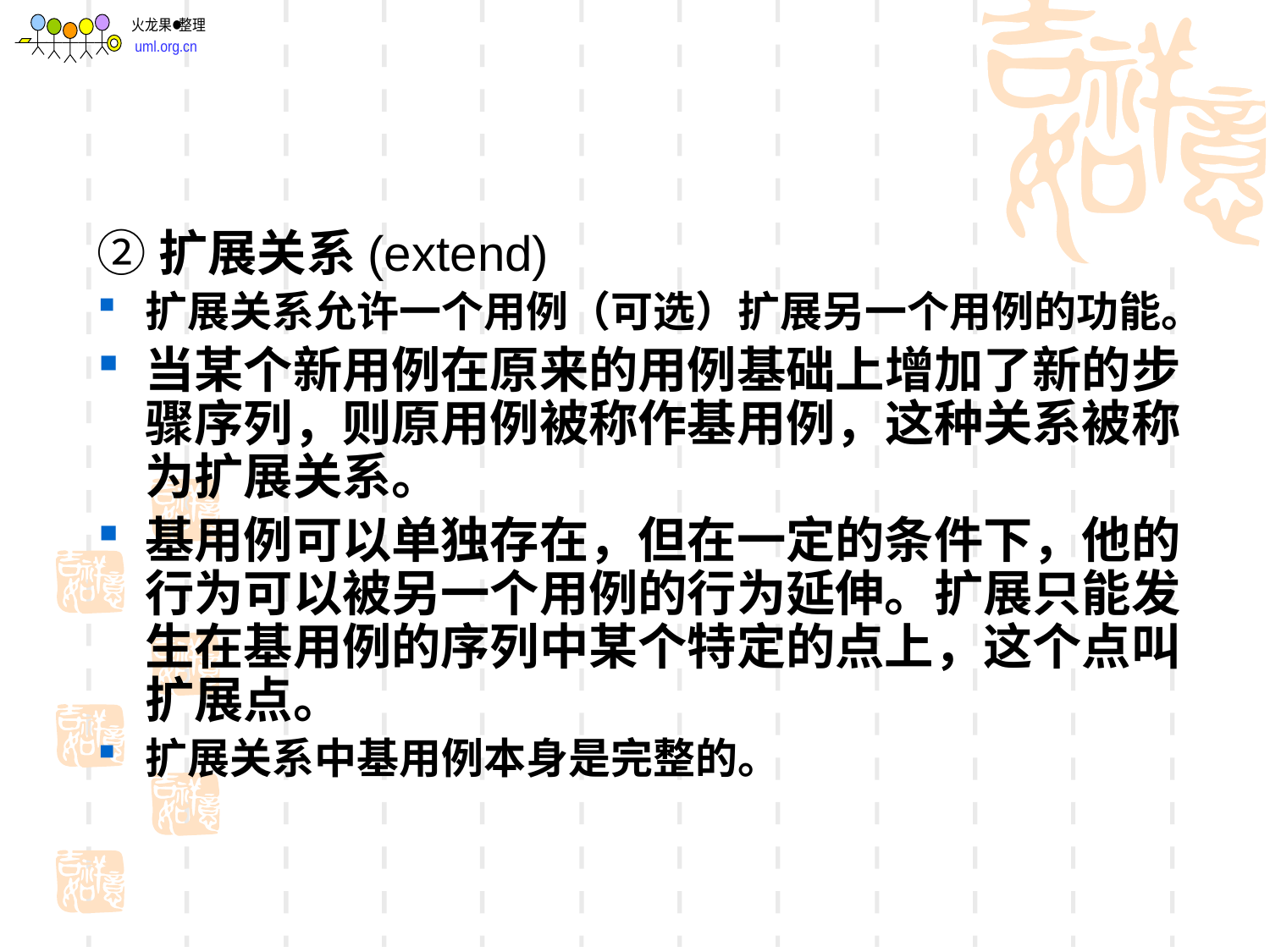

②扩展关系(extend)
扩展关系允许一个用例（可选）扩展另一个用例的功能。
当某个新用例在原来的用例基础上增加了新的步骤序列，则原用例被称作基用例，这种关系被称为扩展关系。
基用例可以单独存在，但在一定的条件下，他的行为可以被另一个用例的行为延伸。扩展只能发生在基用例的序列中某个特定的点上，这个点叫扩展点。
扩展关系中基用例本身是完整的。